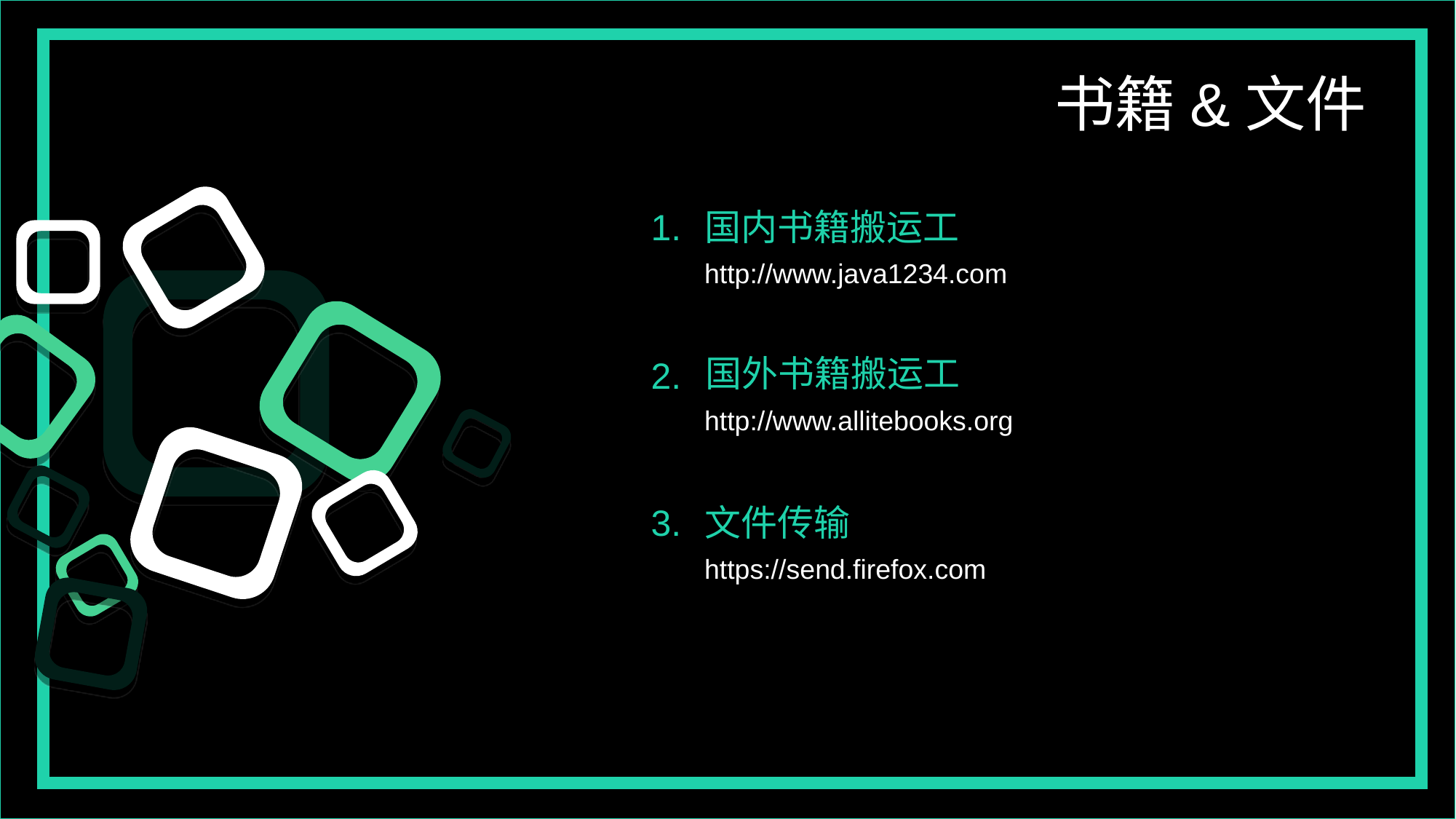

书籍&文件
1.
国内书籍搬运工
http://www.java1234.com
国外书籍搬运工
2.
http://www.allitebooks.org
3.
文件传输
https://send.firefox.com